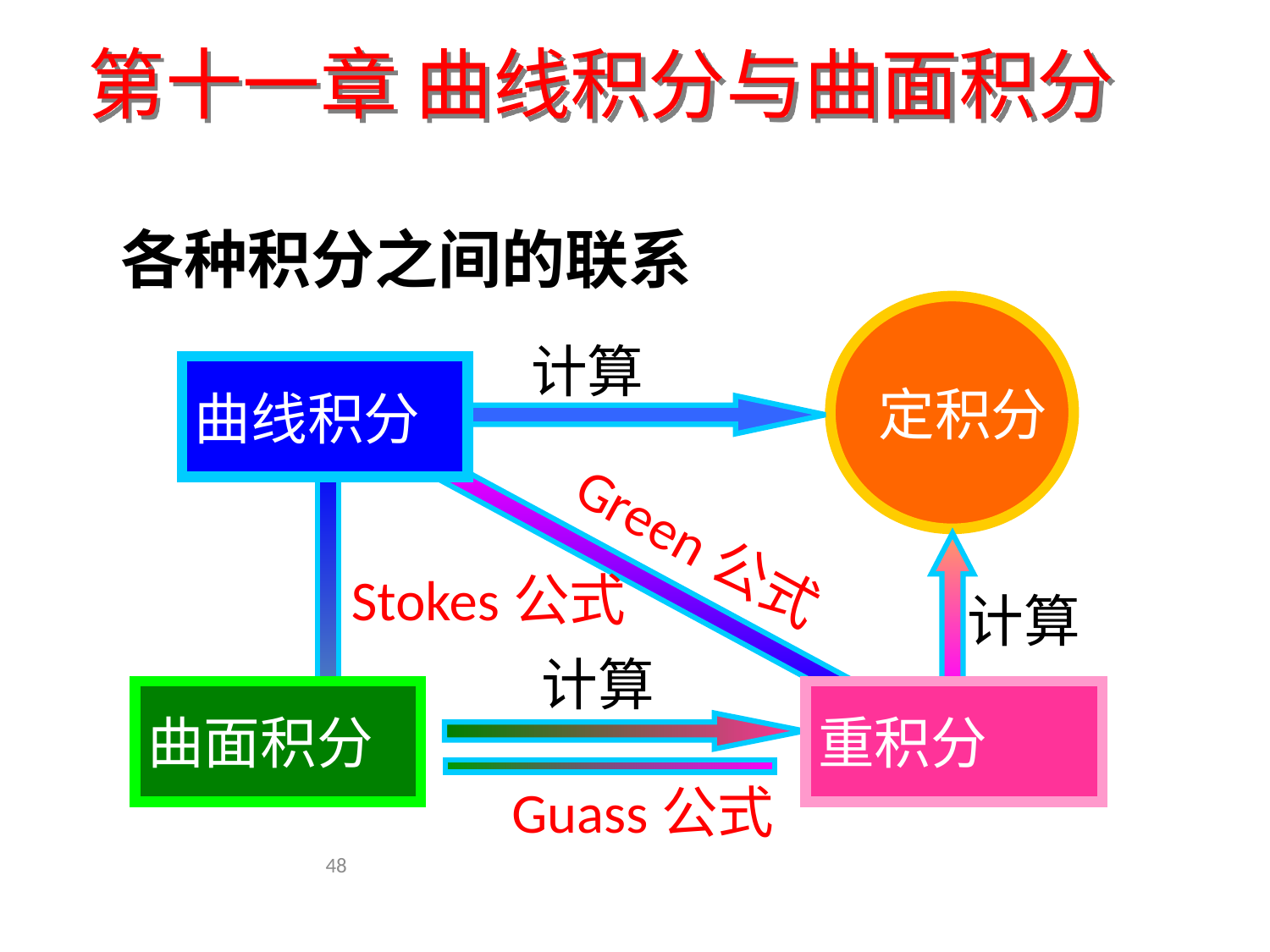

第十一章 曲线积分与曲面积分
各种积分之间的联系
定积分
计算
曲线积分

Green公式

Stokes公式

计算
计算
曲面积分
重积分

Guass公式
48